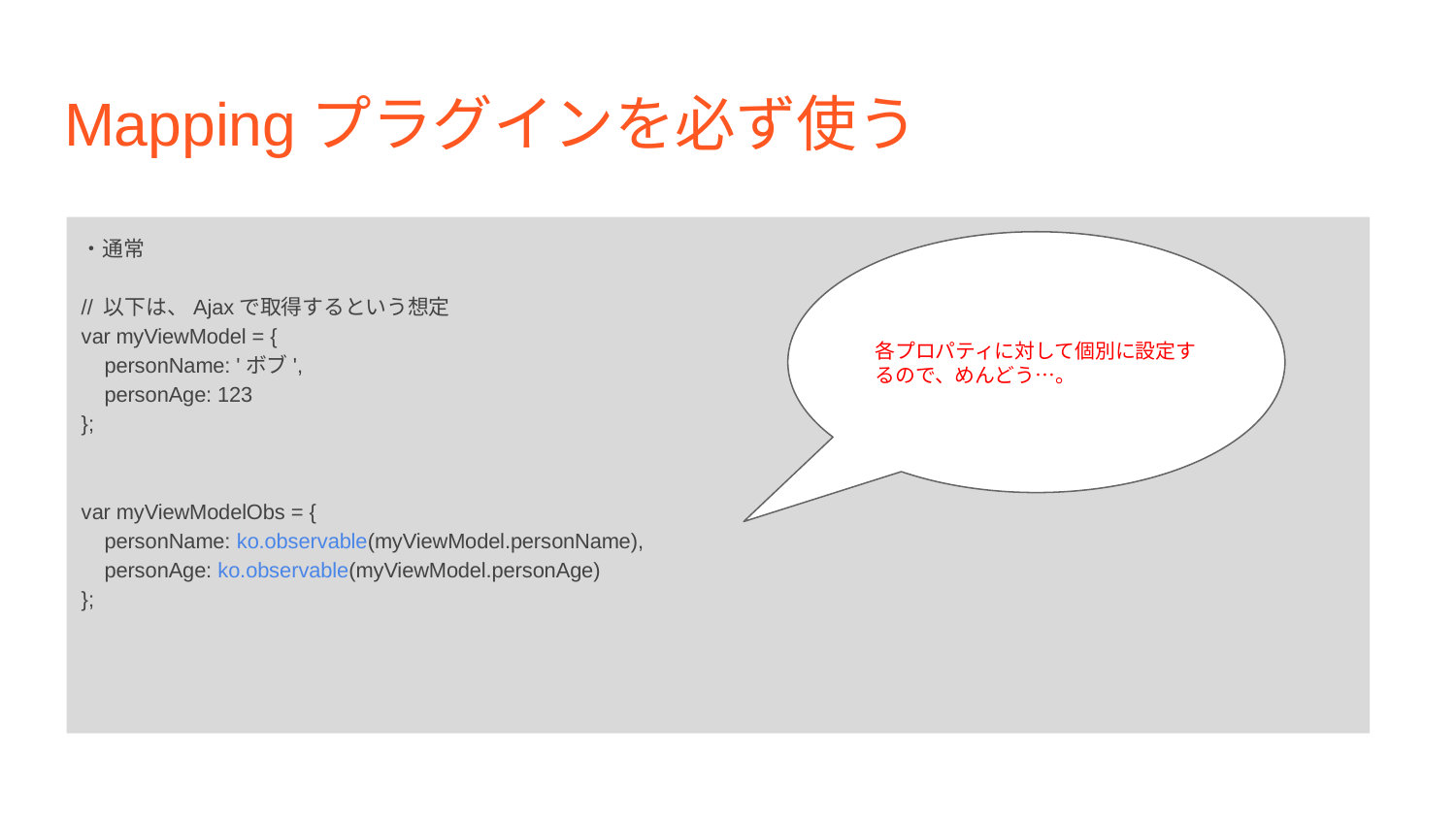

# Mappingプラグインを必ず使う
・通常

// 以下は、Ajaxで取得するという想定
var myViewModel = {
    personName: 'ボブ',
    personAge: 123
};

var myViewModelObs = {
    personName: ko.observable(myViewModel.personName),
    personAge: ko.observable(myViewModel.personAge)
};
各プロパティに対して個別に設定するので、めんどう…。